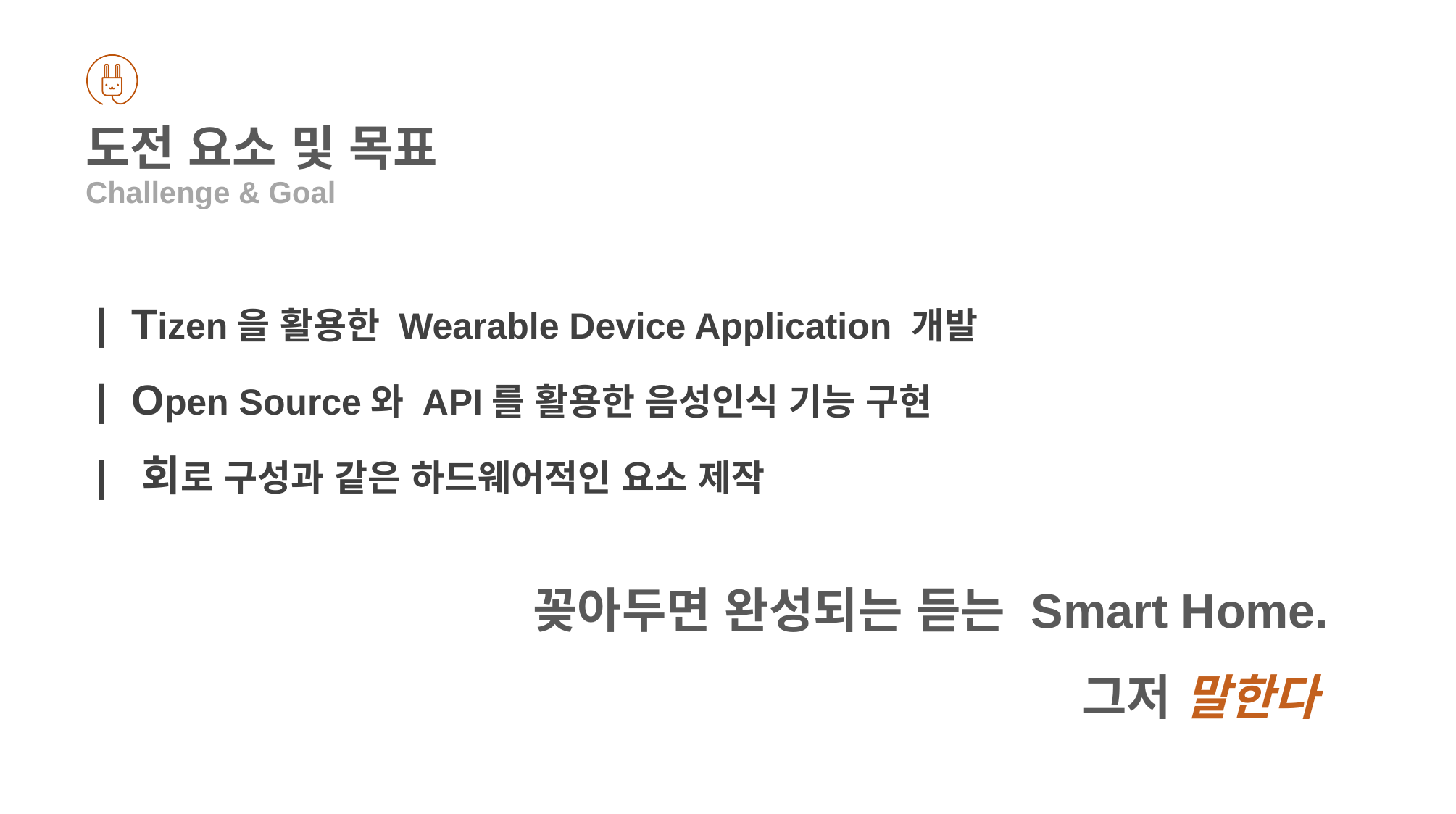

도전 요소 및 목표
Challenge & Goal
|  Tizen을 활용한 Wearable Device Application 개발
|  Open Source와 API를 활용한 음성인식 기능 구현
|  회로 구성과 같은 하드웨어적인 요소 제작

꽂아두면 완성되는 듣는 Smart Home. 			                                그저 말한다